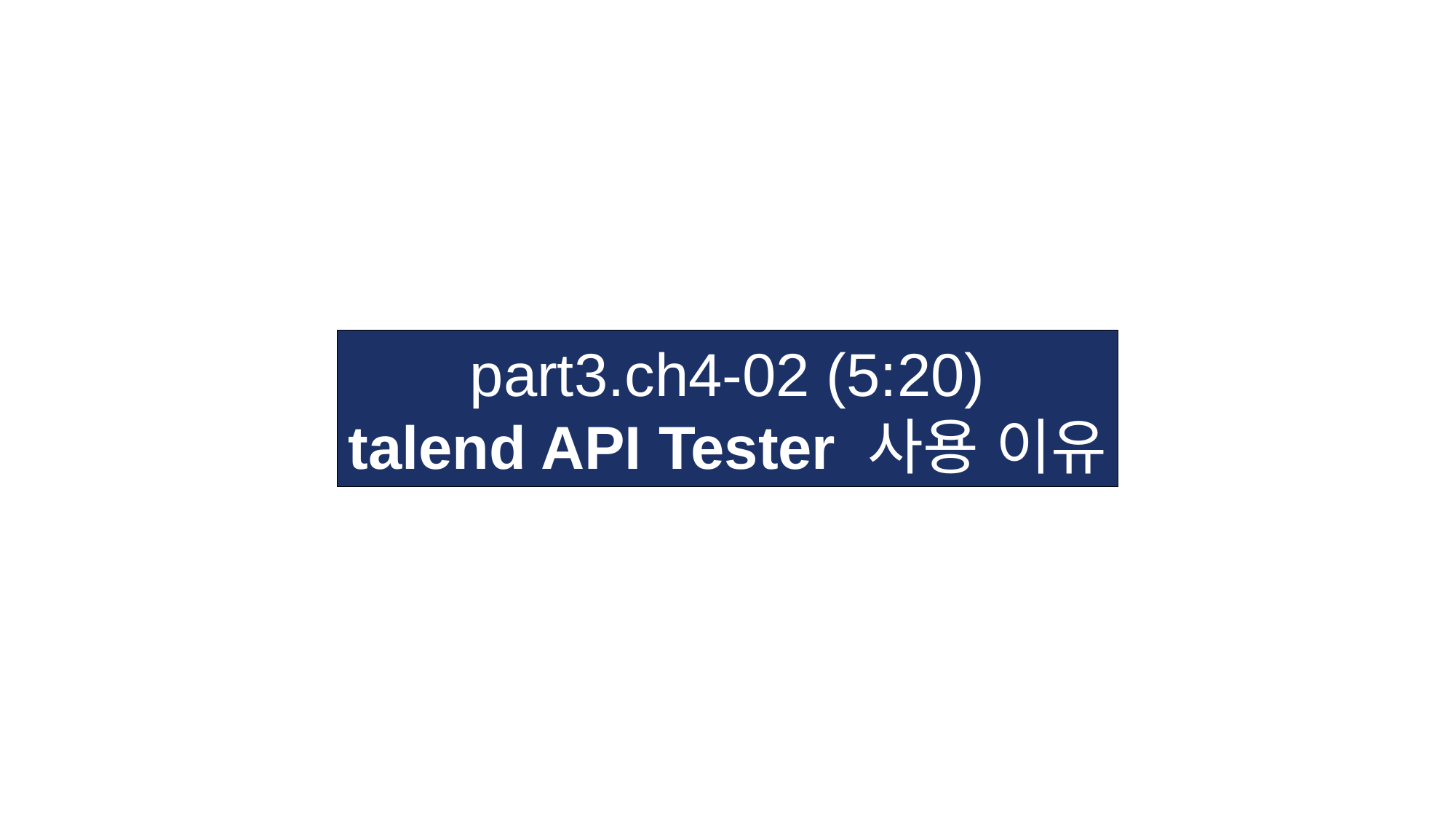

part3.ch4-02 (5:20)
talend API Tester 사용 이유